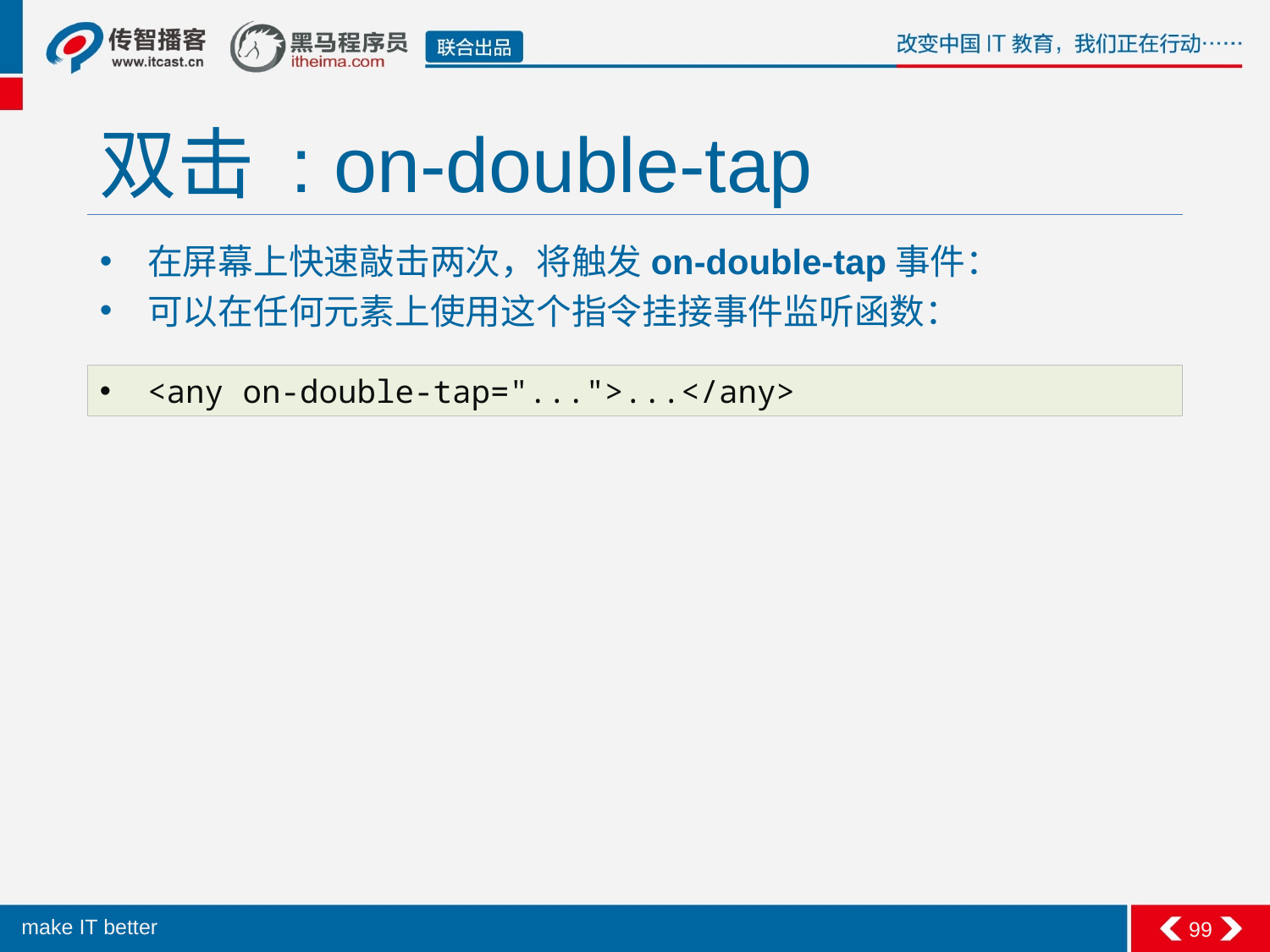

# 双击 : on-double-tap
在屏幕上快速敲击两次，将触发on-double-tap事件：
可以在任何元素上使用这个指令挂接事件监听函数：
<any on-double-tap="...">...</any>
99

make IT better